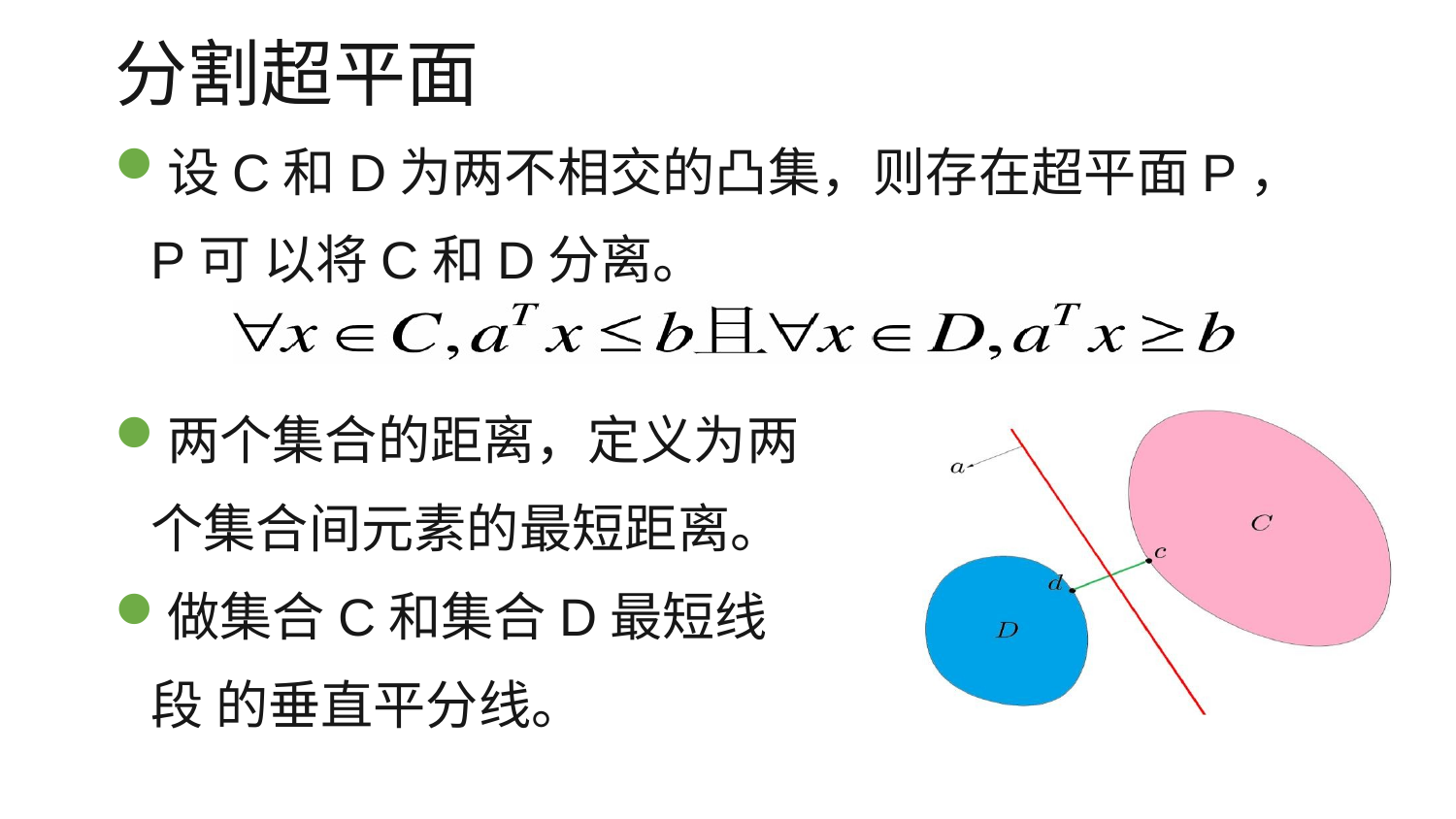

# 分割超平面
设C和D为两不相交的凸集，则存在超平面P，P可 以将C和D分离。

两个集合的距离，定义为两 个集合间元素的最短距离。
做集合C和集合D最短线段 的垂直平分线。